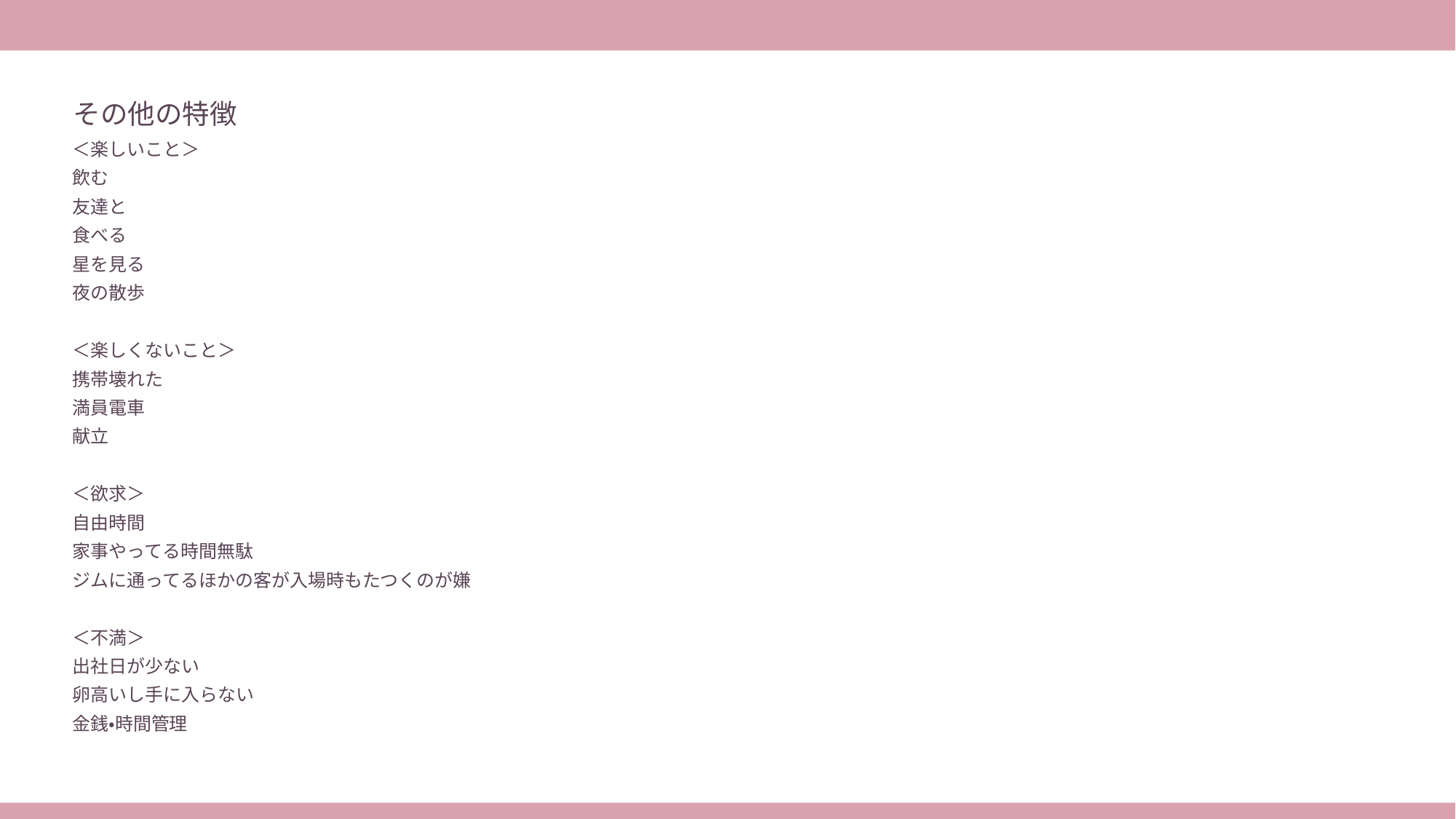

#
＜楽しいこと＞
飲む
友達と
食べる
星を見る
夜の散歩

＜楽しくないこと＞
携帯壊れた
満員電車
献立

＜欲求＞
自由時間
家事やってる時間無駄
ジムに通ってるほかの客が入場時もたつくのが嫌

＜不満＞
出社日が少ない
卵高いし手に入らない
金銭・時間管理